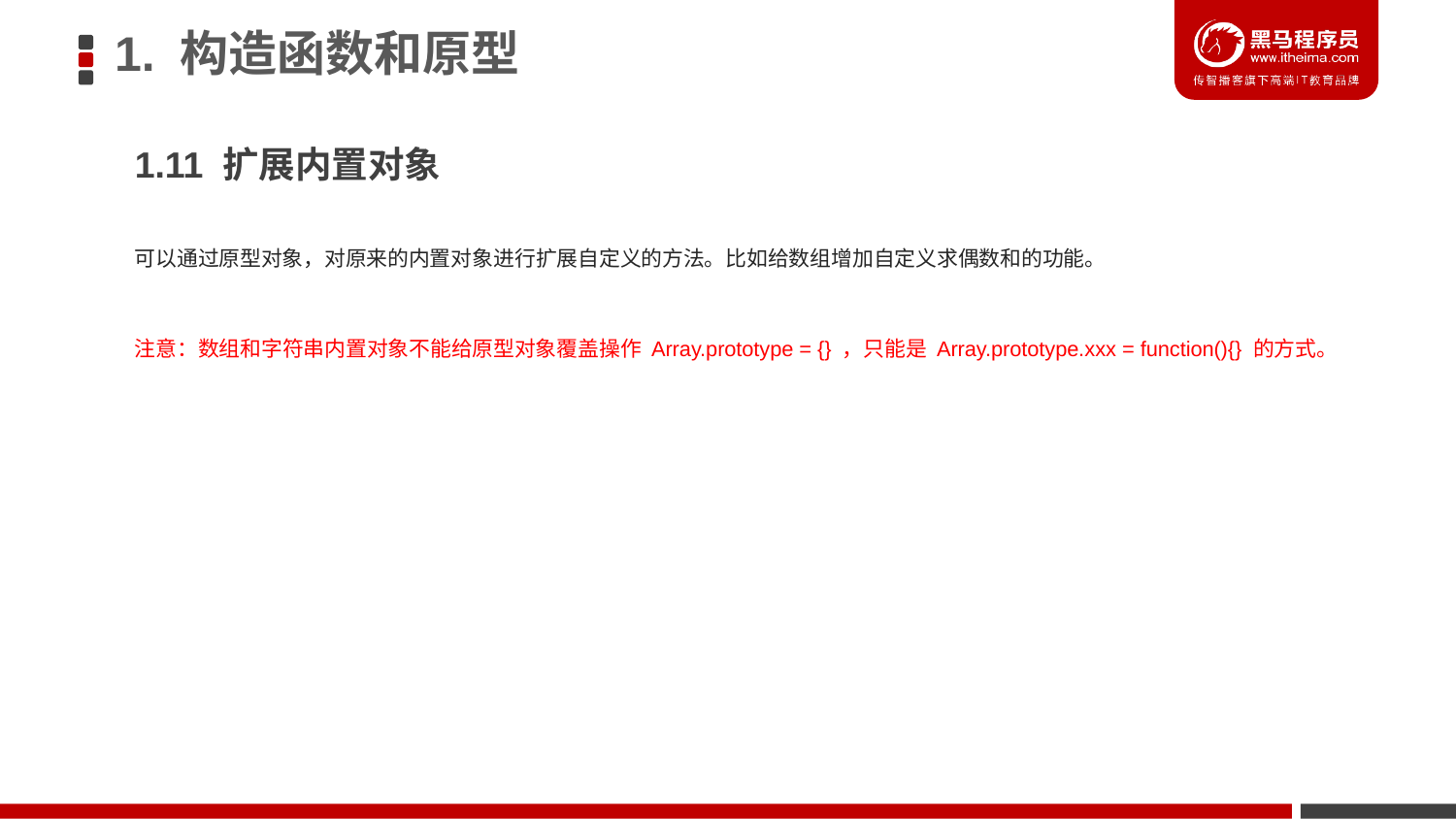

# 1. 构造函数和原型
1.11 扩展内置对象
可以通过原型对象，对原来的内置对象进行扩展自定义的方法。比如给数组增加自定义求偶数和的功能。
注意：数组和字符串内置对象不能给原型对象覆盖操作 Array.prototype = {} ，只能是 Array.prototype.xxx = function(){} 的方式。